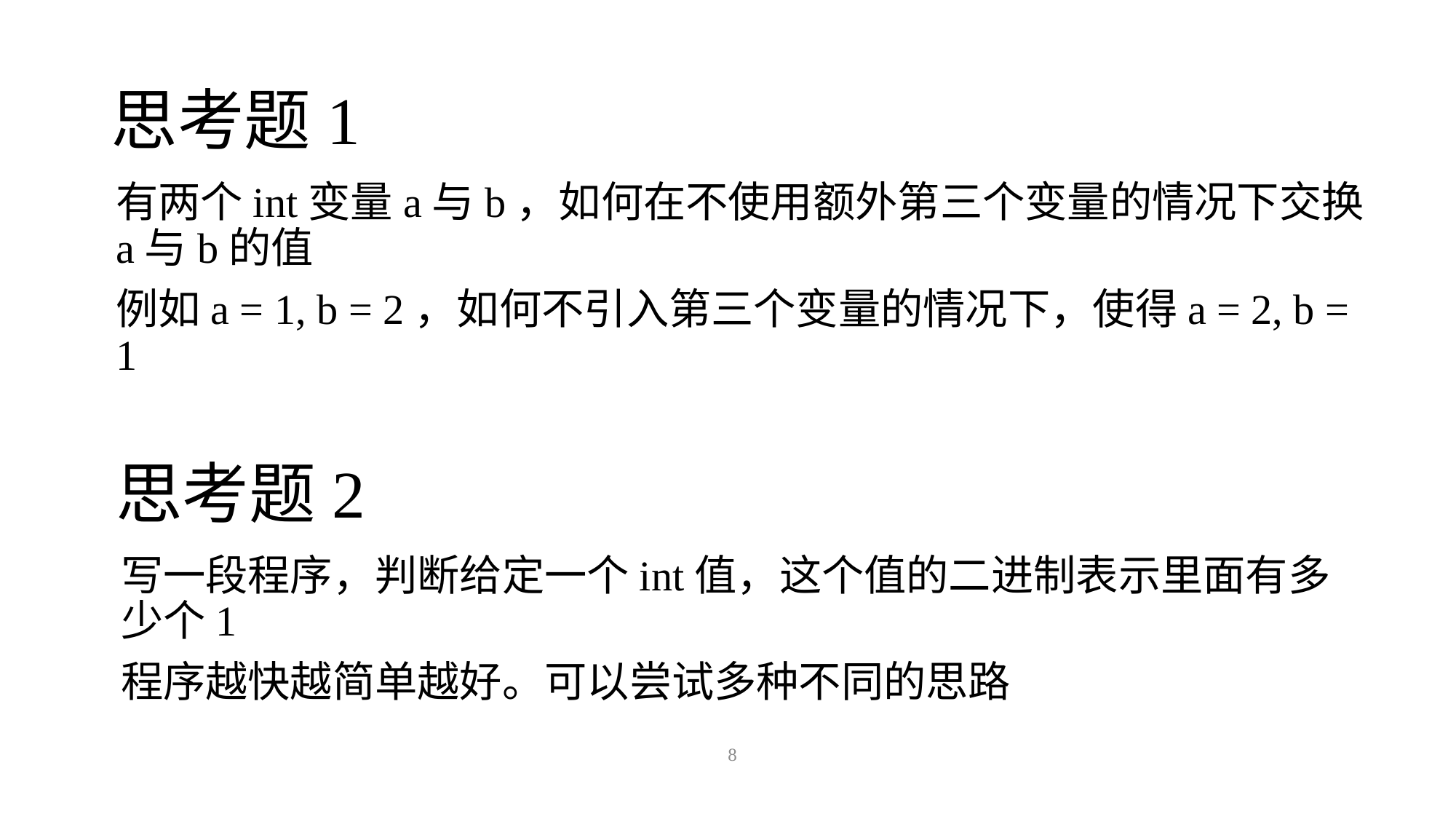

# 思考题1
有两个int变量a与b，如何在不使用额外第三个变量的情况下交换a与b的值
例如a = 1, b = 2，如何不引入第三个变量的情况下，使得a = 2, b = 1
思考题2
写一段程序，判断给定一个int值，这个值的二进制表示里面有多少个1
程序越快越简单越好。可以尝试多种不同的思路
8